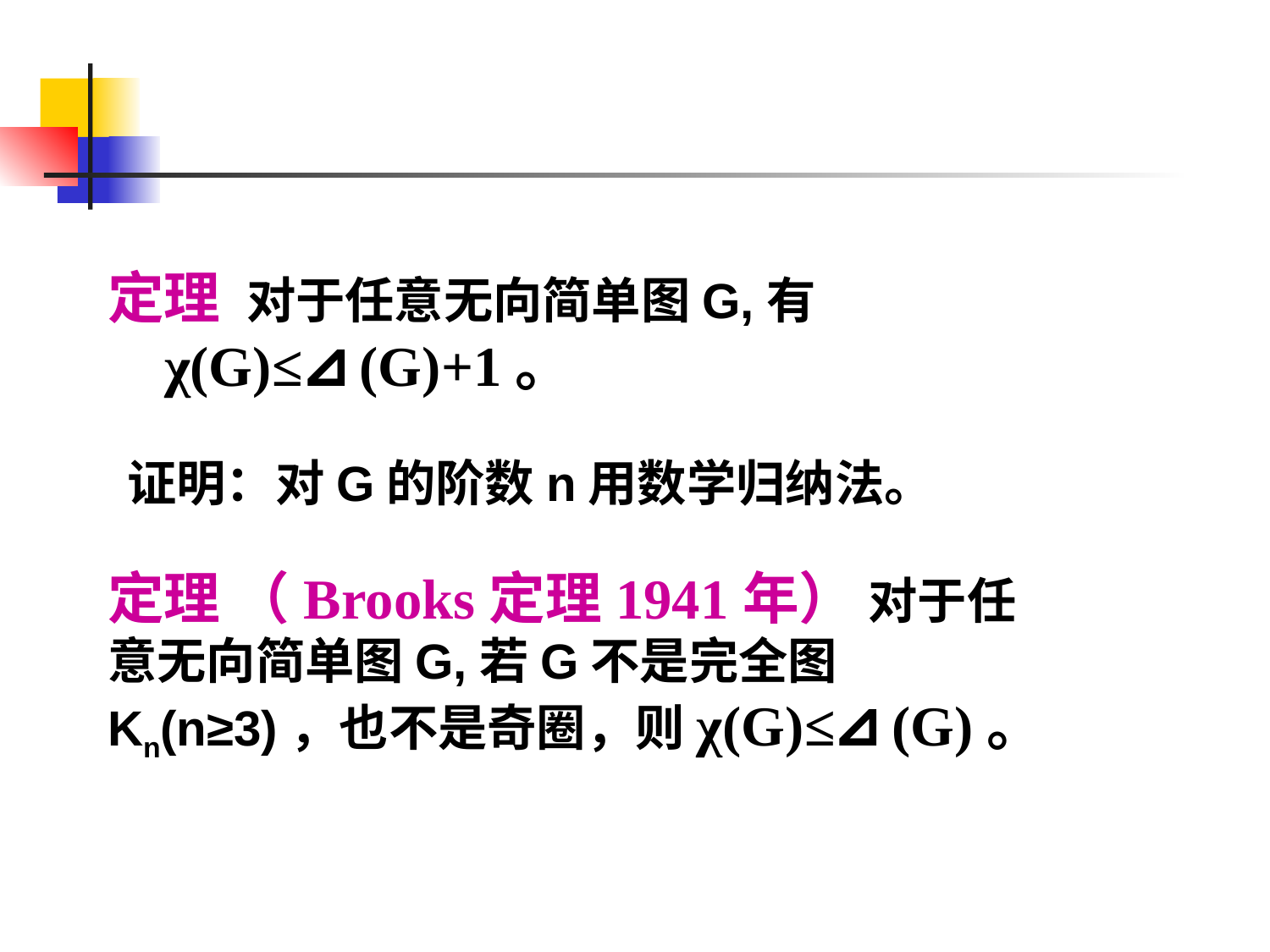

定理  对于任意无向简单图G,有
    χ(G)≤⊿(G)+1。
证明：对G的阶数n用数学归纳法。
定理 （Brooks定理1941年） 对于任意无向简单图G,若G不是完全图Kn(n≥3)，也不是奇圈，则χ(G)≤⊿(G)。